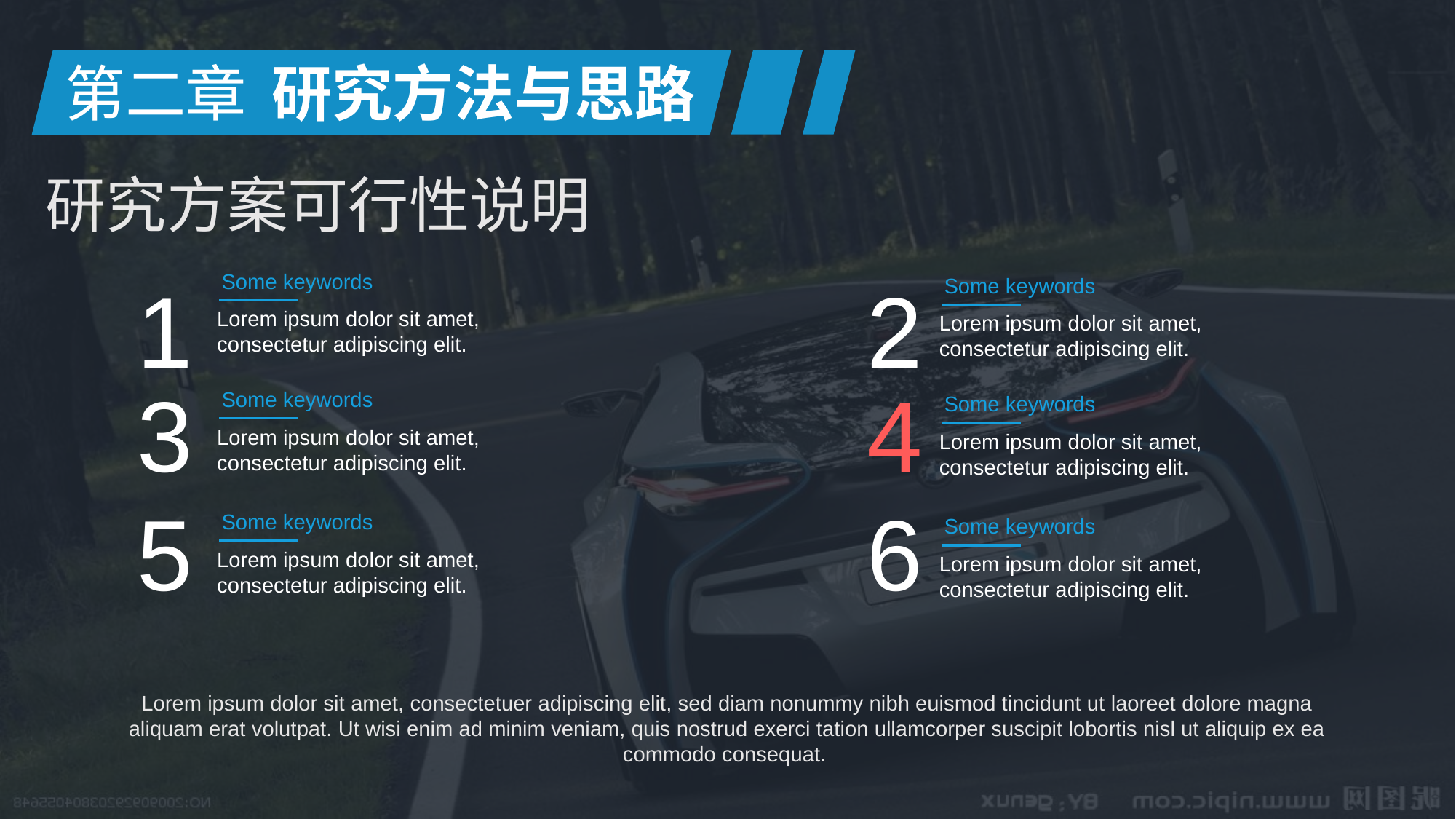

第二章
研究方法与思路
研究方案可行性说明
1
Some keywords
2
Some keywords
Lorem ipsum dolor sit amet, consectetur adipiscing elit.
Lorem ipsum dolor sit amet, consectetur adipiscing elit.
3
4
Some keywords
Some keywords
Lorem ipsum dolor sit amet, consectetur adipiscing elit.
Lorem ipsum dolor sit amet, consectetur adipiscing elit.
5
6
Some keywords
Some keywords
Lorem ipsum dolor sit amet, consectetur adipiscing elit.
Lorem ipsum dolor sit amet, consectetur adipiscing elit.
Lorem ipsum dolor sit amet, consectetuer adipiscing elit, sed diam nonummy nibh euismod tincidunt ut laoreet dolore magna aliquam erat volutpat. Ut wisi enim ad minim veniam, quis nostrud exerci tation ullamcorper suscipit lobortis nisl ut aliquip ex ea commodo consequat.